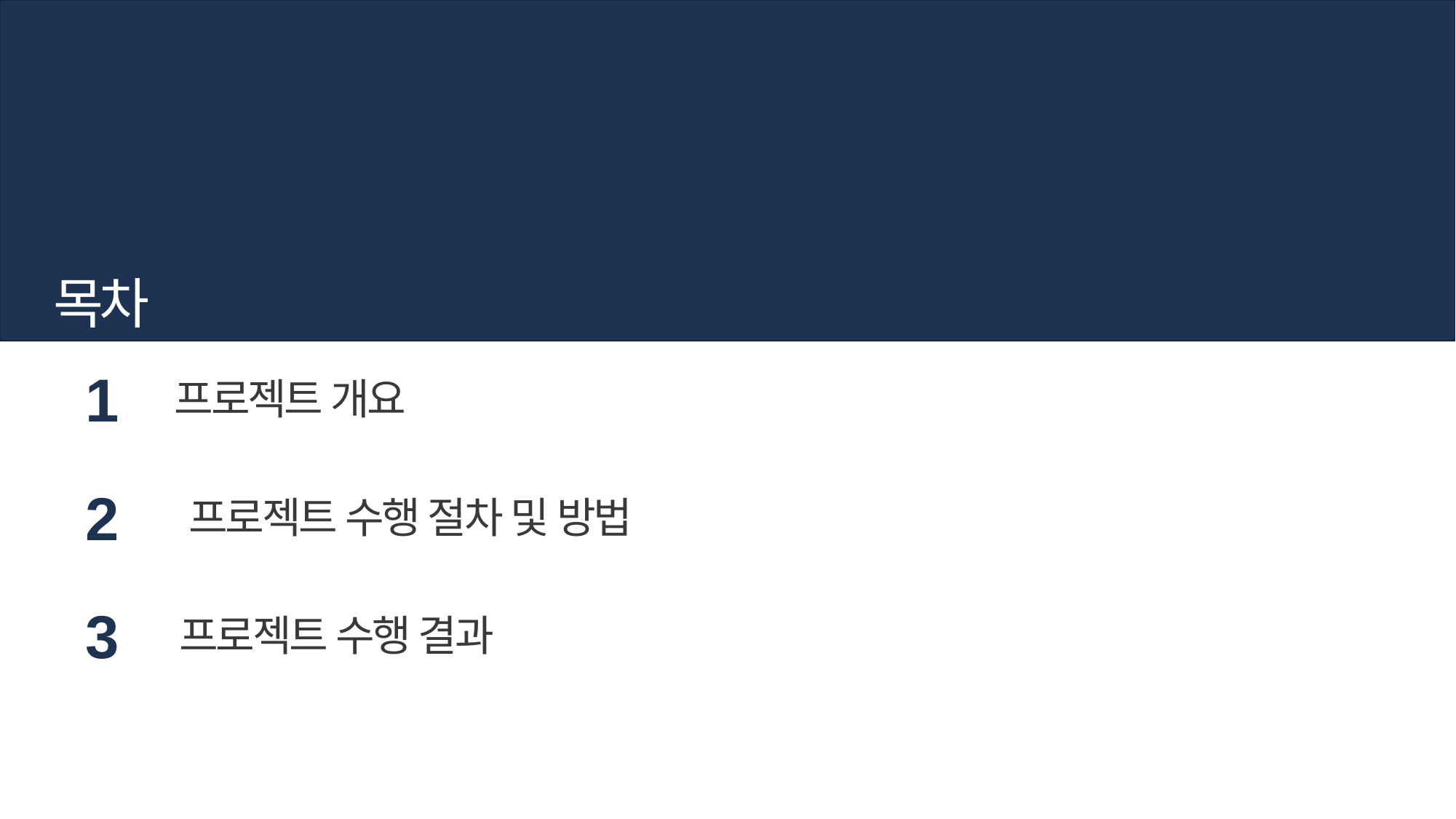

목차
1
프로젝트 개요
2
프로젝트 수행 절차 및 방법
3
프로젝트 수행 결과